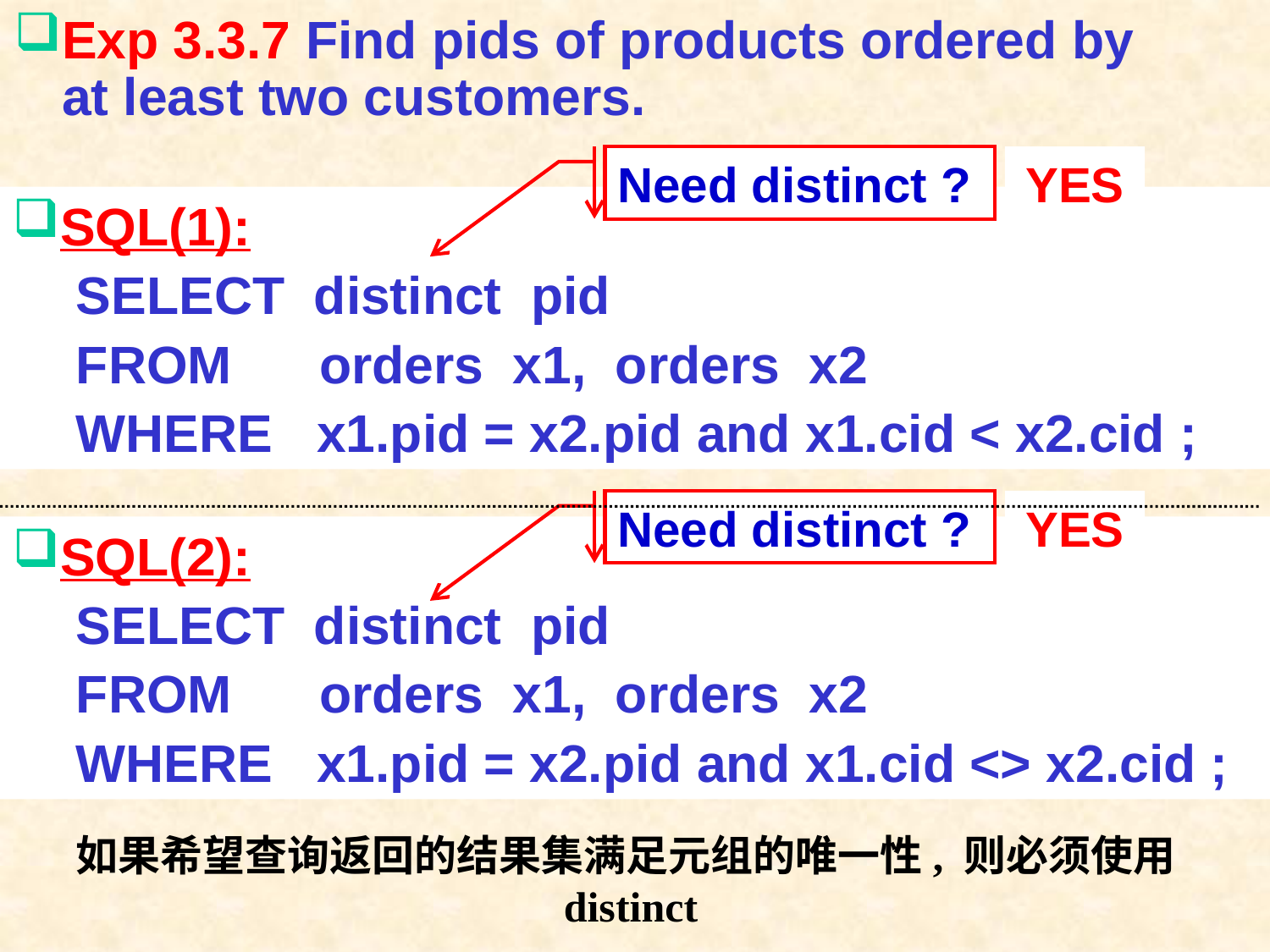

# Exp 3.3.7 Find pids of products ordered by at least two customers.
Need distinct ?
YES
SQL(1):
SELECT  distinct  pid
FROM      orders  x1,  orders  x2
WHERE   x1.pid = x2.pid and x1.cid < x2.cid ;
Need distinct ?
YES

SQL(2):
SELECT  distinct  pid
FROM      orders  x1,  orders  x2
WHERE   x1.pid = x2.pid and x1.cid <> x2.cid ;
如果希望查询返回的结果集满足元组的唯一性, 则必须使用distinct